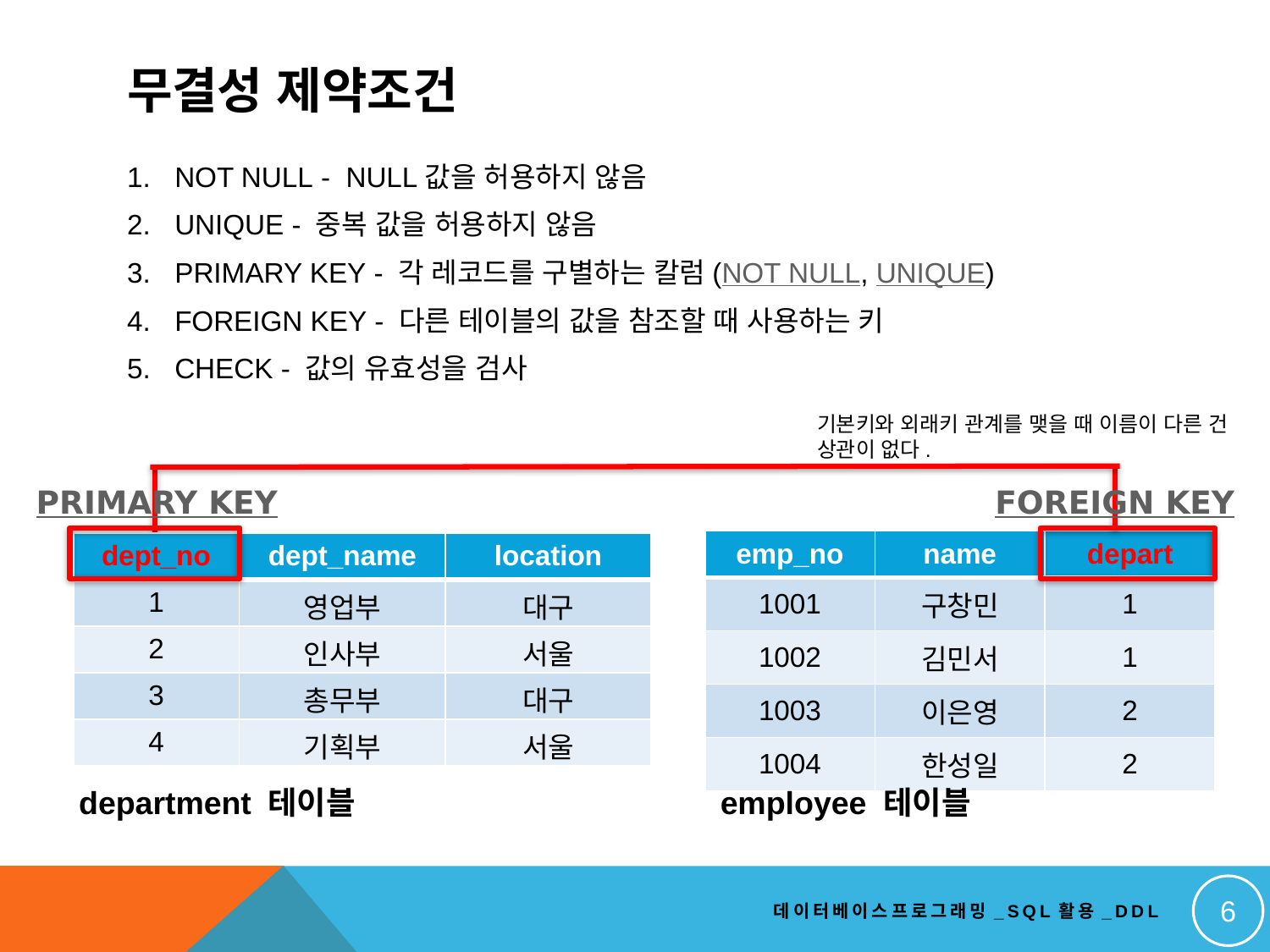

# 무결성 제약조건
NOT NULL -  NULL값을 허용하지 않음
UNIQUE - 중복 값을 허용하지 않음
PRIMARY KEY - 각 레코드를 구별하는 칼럼(NOT NULL, UNIQUE)
FOREIGN KEY - 다른 테이블의 값을 참조할 때 사용하는 키
CHECK - 값의 유효성을 검사
기본키와 외래키 관계를 맺을 때 이름이 다른 건
상관이 없다.
PRIMARY KEY
FOREIGN KEY

| emp\_no | name | depart |
| --- | --- | --- |
| 1001 | 구창민 | 1 |
| 1002 | 김민서 | 1 |
| 1003 | 이은영 | 2 |
| 1004 | 한성일 | 2 |
| dept\_no | dept\_name | location |
| --- | --- | --- |
| 1 | 영업부 | 대구 |
| 2 | 인사부 | 서울 |
| 3 | 총무부 | 대구 |
| 4 | 기획부 | 서울 |
department 테이블
employee 테이블
6
데이터베이스프로그래밍_SQL활용_DDL